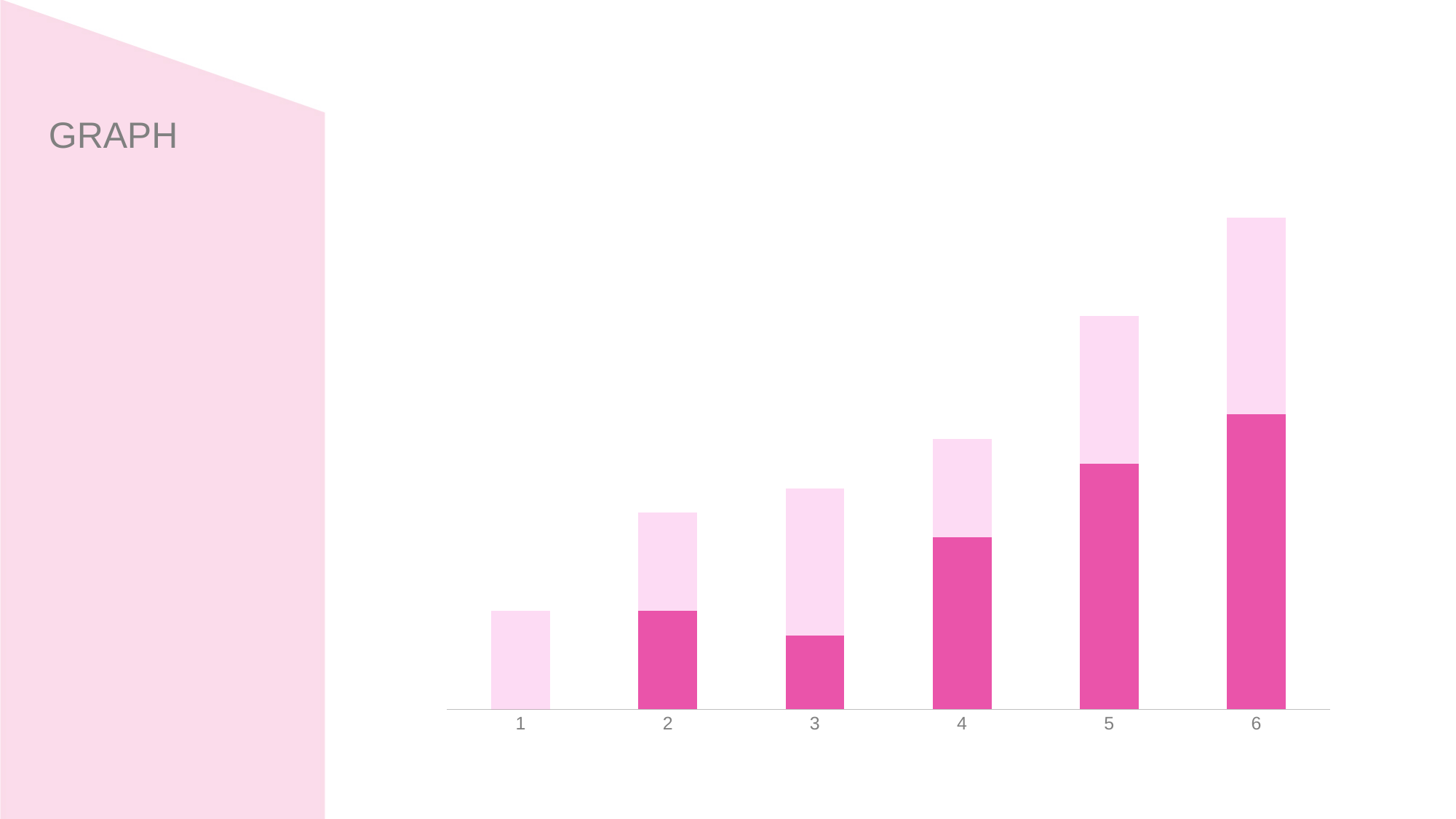

GRAPH

### Chart

| Category | 계열 1 | 계열 2 |
|---|---|---|
| 1 | 0.0 | 2.0 |
| 2 | 2.0 | 2.0 |
| 3 | 1.5 | 3.0 |
| 4 | 3.5 | 2.0 |
| 5 | 5.0 | 3.0 |
| 6 | 6.0 | 4.0 |